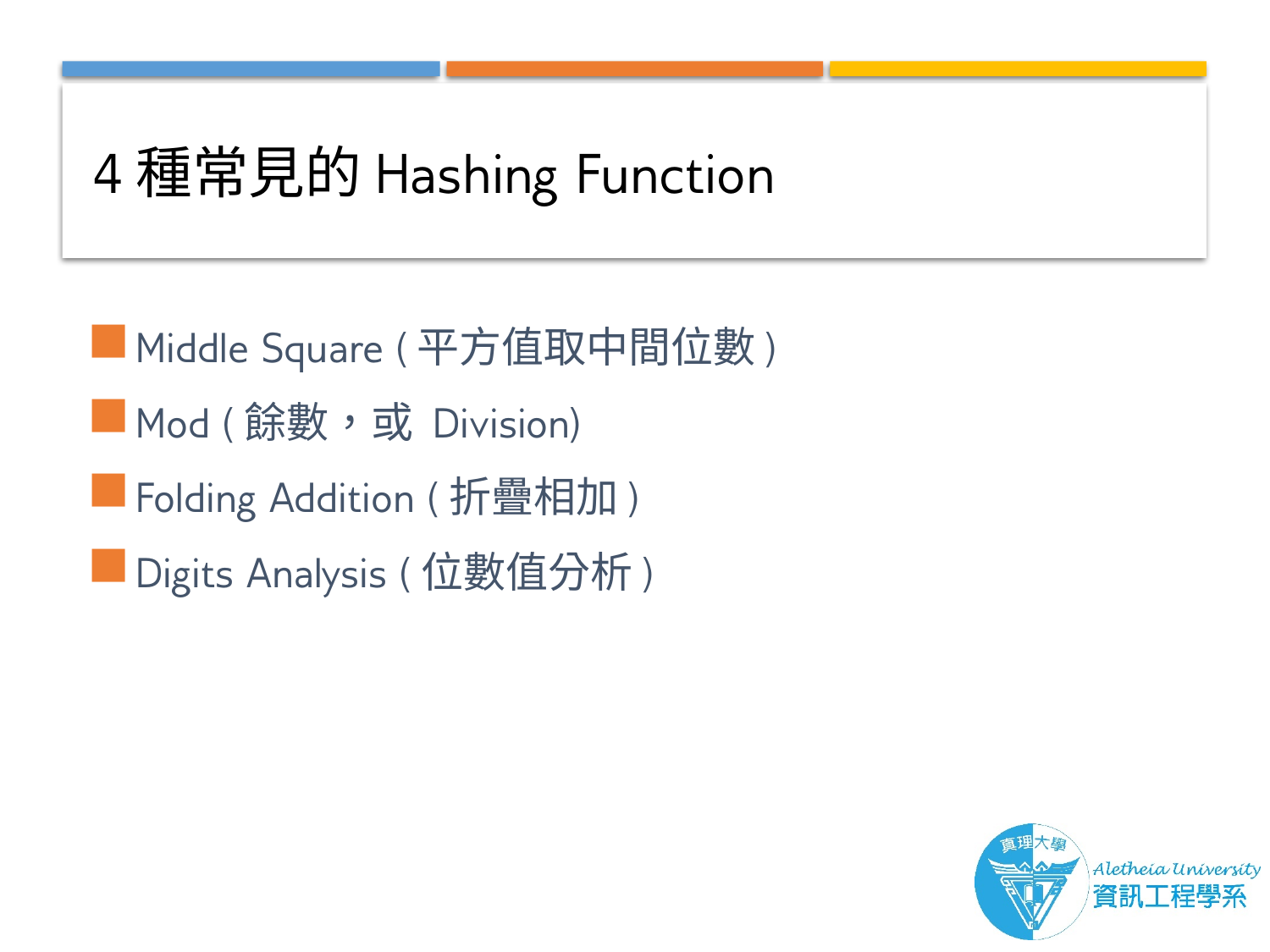

# 4種常見的Hashing Function
Middle Square (平方值取中間位數)
Mod (餘數，或 Division)
Folding Addition (折疊相加)
Digits Analysis (位數值分析)